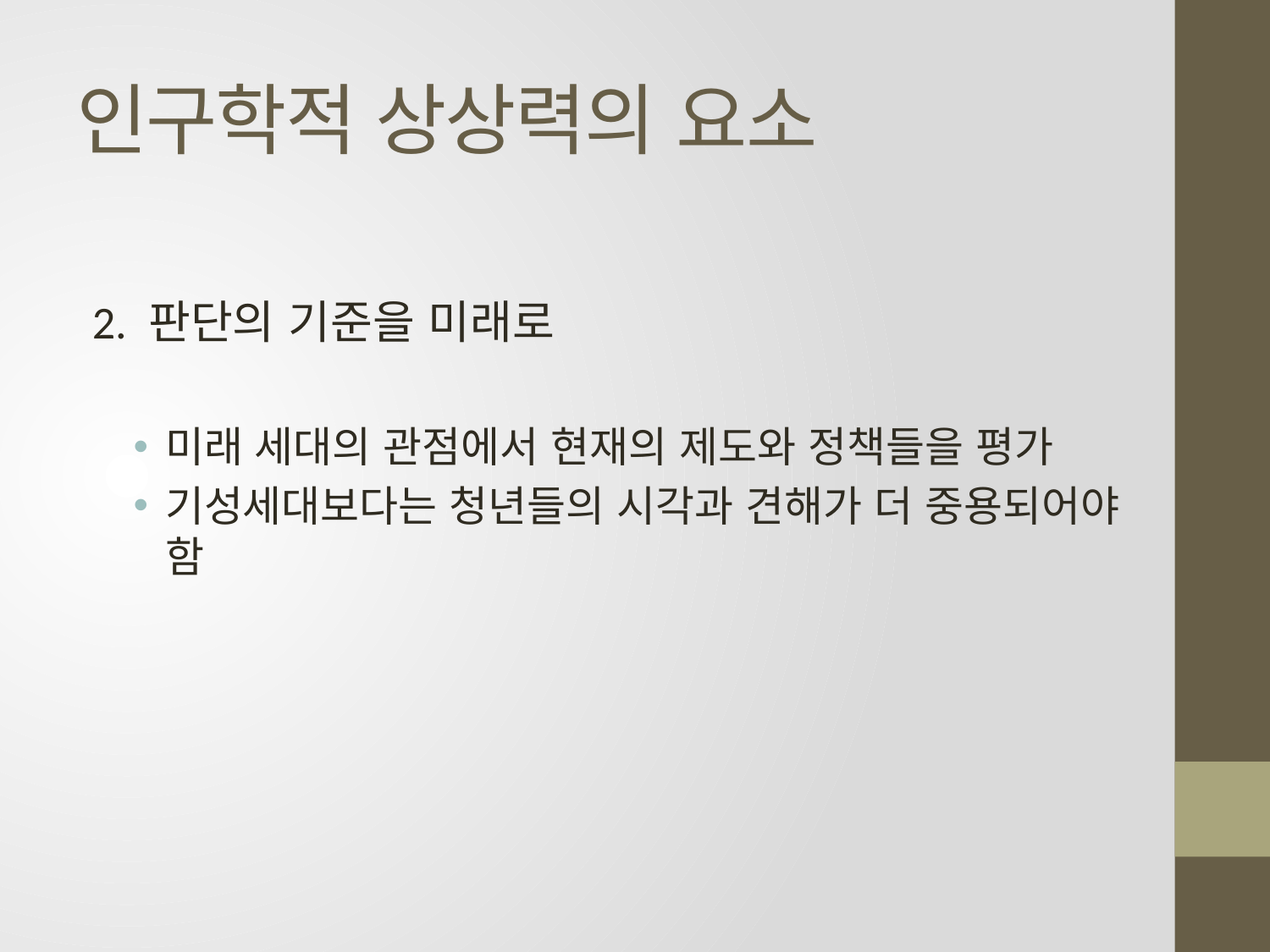

# 인구학적 상상력의 요소

2. 판단의 기준을 미래로

미래 세대의 관점에서 현재의 제도와 정책들을 평가
기성세대보다는 청년들의 시각과 견해가 더 중용되어야 함